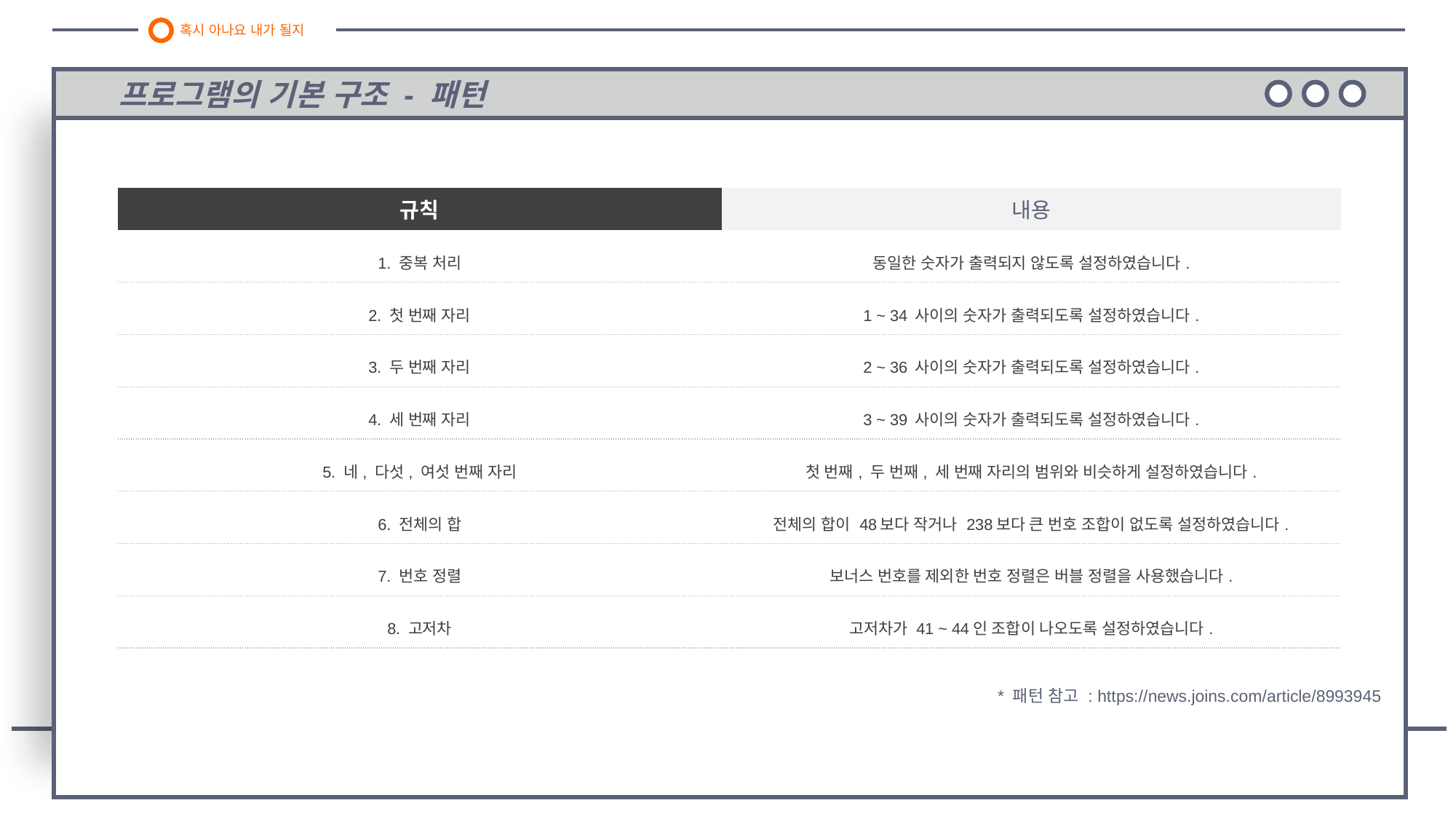

혹시 아나요 내가 될지

프로그램의 기본 구조 - 패턴

| 규칙 | 내용 |
| --- | --- |
| 1. 중복 처리 | 동일한 숫자가 출력되지 않도록 설정하였습니다. |
| 2. 첫 번째 자리 | 1 ~ 34 사이의 숫자가 출력되도록 설정하였습니다. |
| 3. 두 번째 자리 | 2 ~ 36 사이의 숫자가 출력되도록 설정하였습니다. |
| 4. 세 번째 자리 | 3 ~ 39 사이의 숫자가 출력되도록 설정하였습니다. |
| 5. 네, 다섯, 여섯 번째 자리 | 첫 번째, 두 번째, 세 번째 자리의 범위와 비슷하게 설정하였습니다. |
| 6. 전체의 합 | 전체의 합이 48보다 작거나 238보다 큰 번호 조합이 없도록 설정하였습니다. |
| 7. 번호 정렬 | 보너스 번호를 제외한 번호 정렬은 버블 정렬을 사용했습니다. |
| 8. 고저차 | 고저차가 41 ~ 44인 조합이 나오도록 설정하였습니다. |
* 패턴 참고 : https://news.joins.com/article/8993945